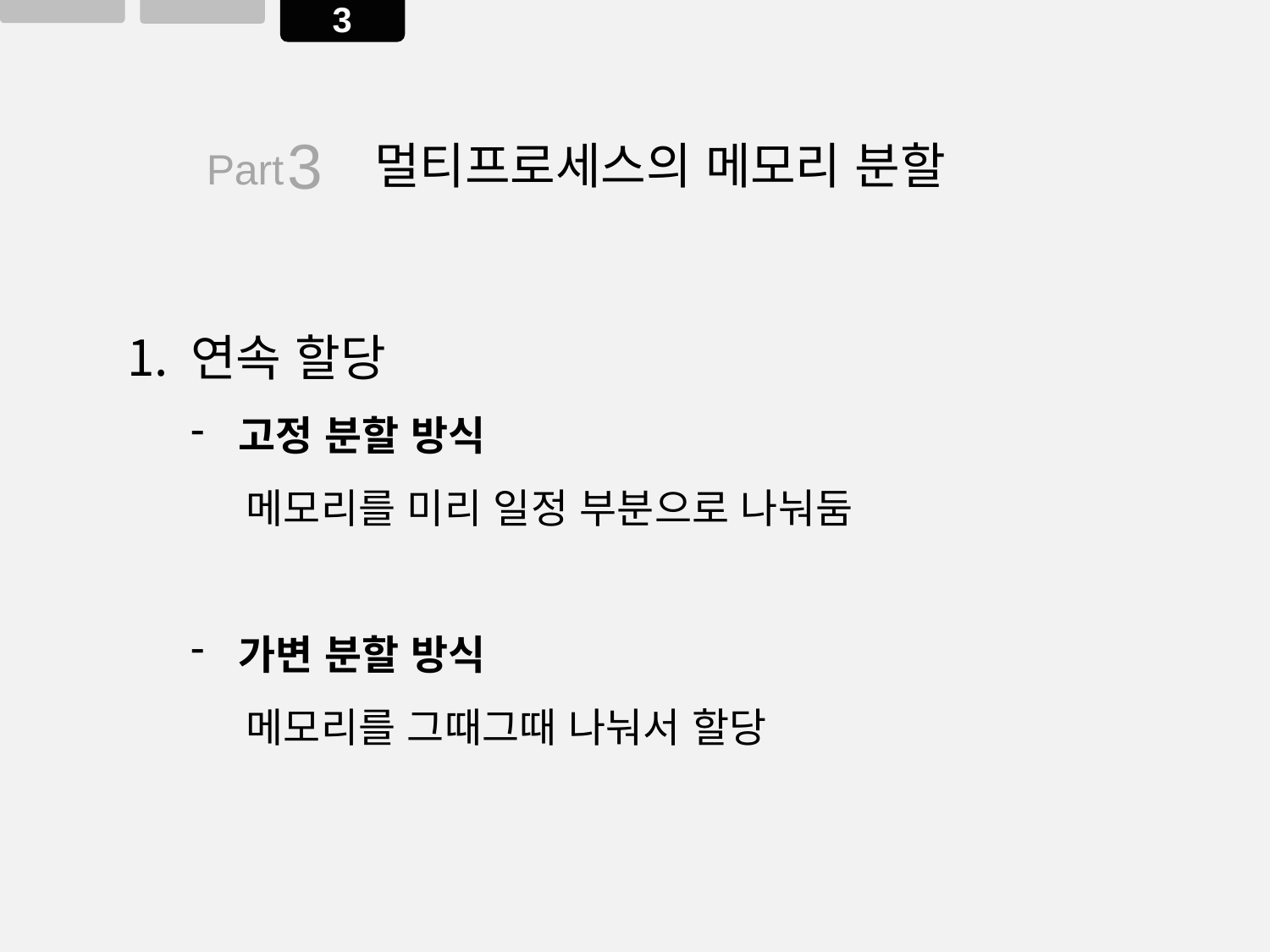

3

3
멀티프로세스의 메모리 분할
Part
연속 할당
고정 분할 방식
    메모리를 미리 일정 부분으로 나눠둠

가변 분할 방식
    메모리를 그때그때 나눠서 할당